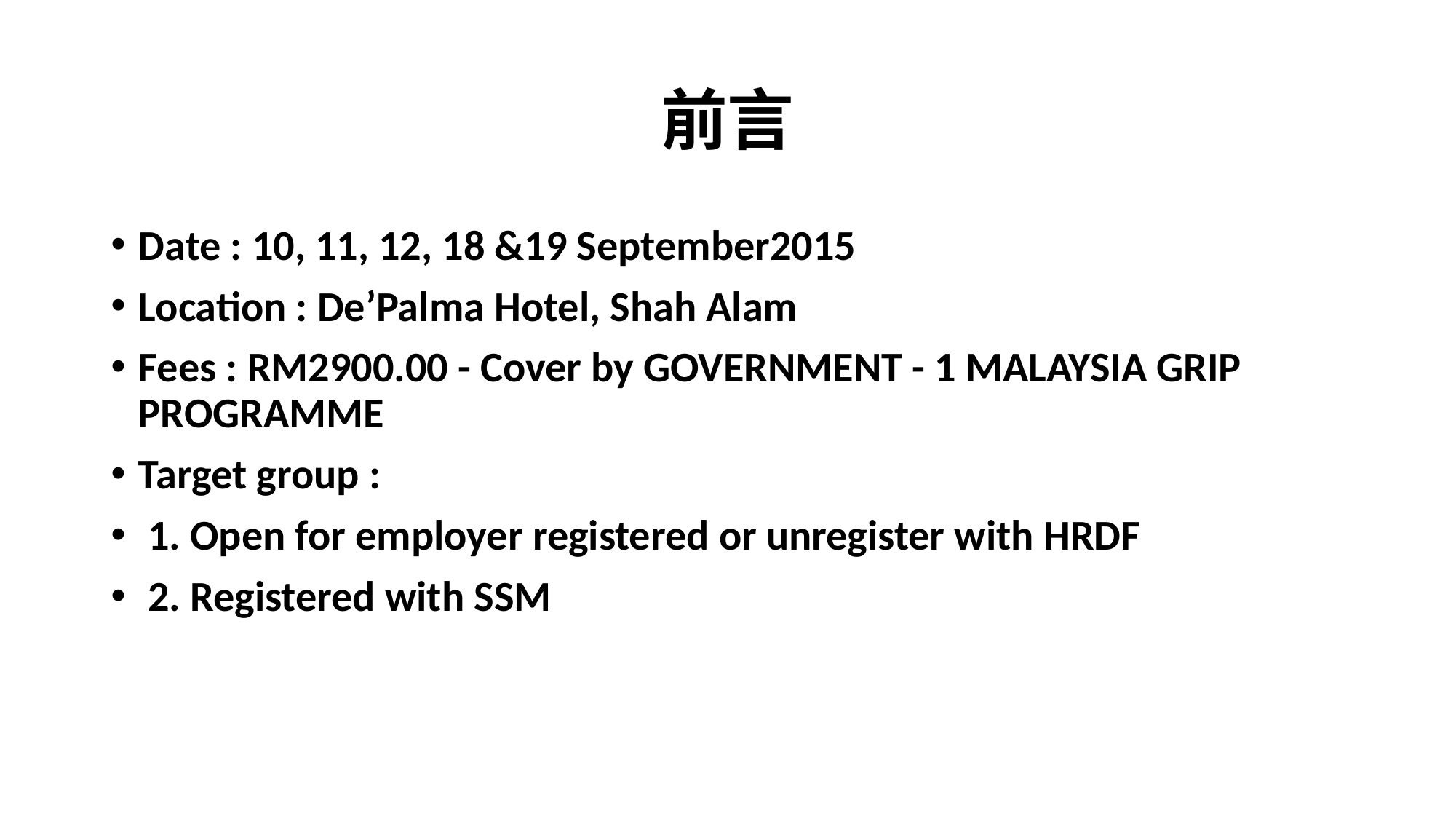

# 前言
Date : 10, 11, 12, 18 &19 September2015
Location : De’Palma Hotel, Shah Alam
Fees : RM2900.00 - Cover by GOVERNMENT - 1 MALAYSIA GRIP PROGRAMME
Target group :
 1. Open for employer registered or unregister with HRDF
 2. Registered with SSM